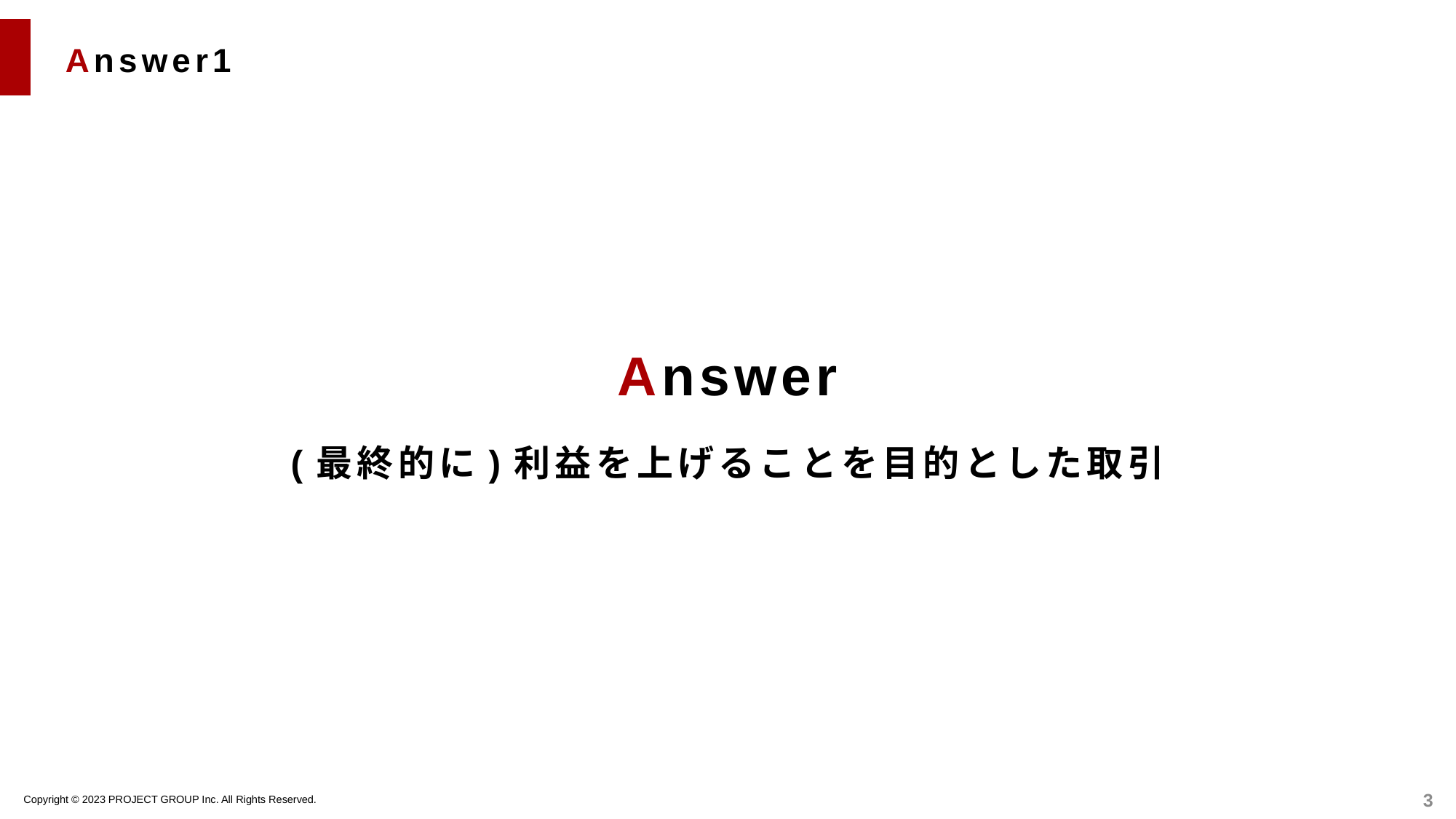

Answer1
Answer
(最終的に)利益を上げることを目的とした取引
3
Copyright © 2023 PROJECT GROUP Inc. All Rights Reserved.